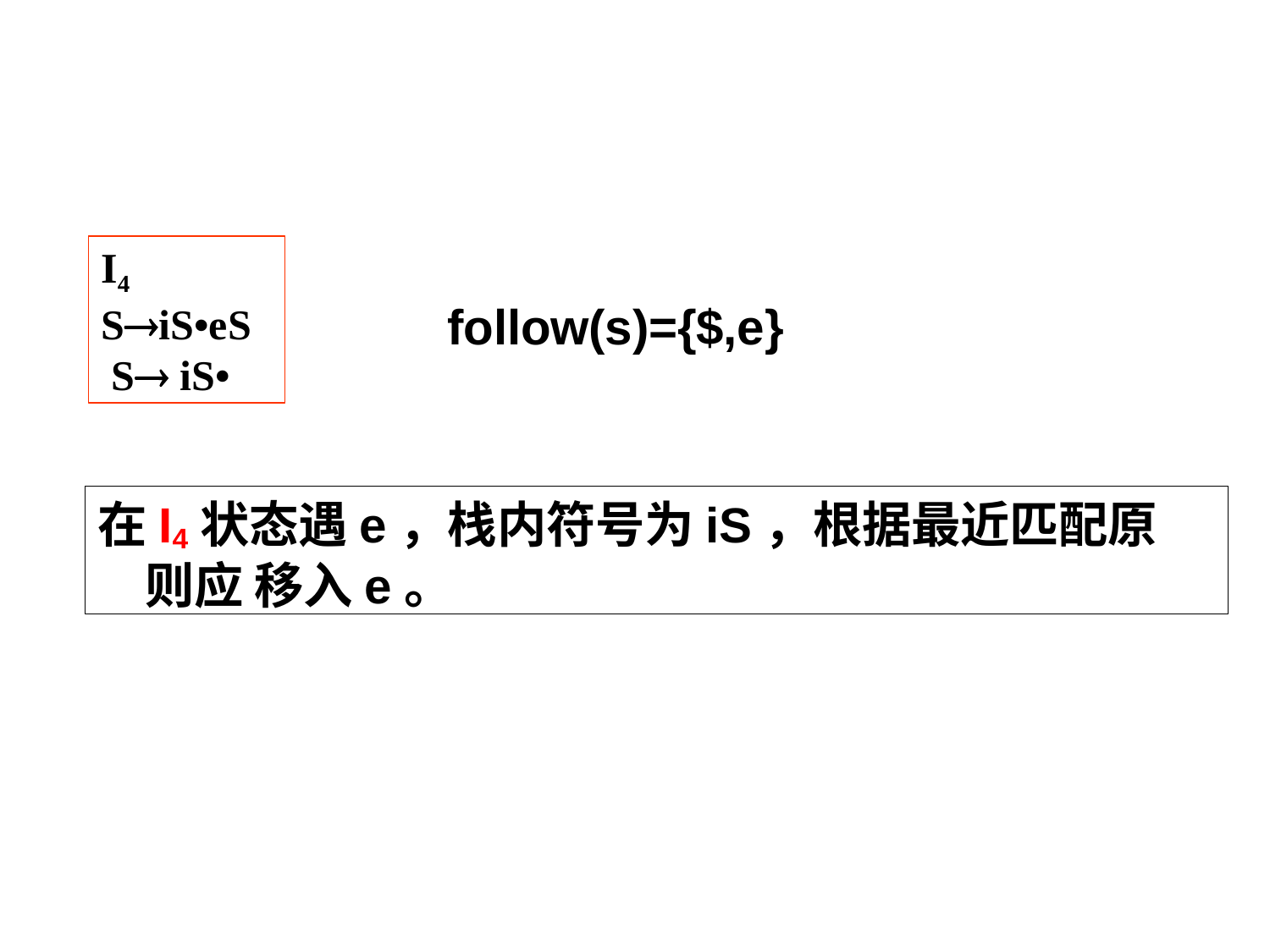

I4
S→iS•eS  S→ iS•
follow(s)={$,e}
在I4状态遇e，栈内符号为iS，根据最近匹配原则应 移入e。